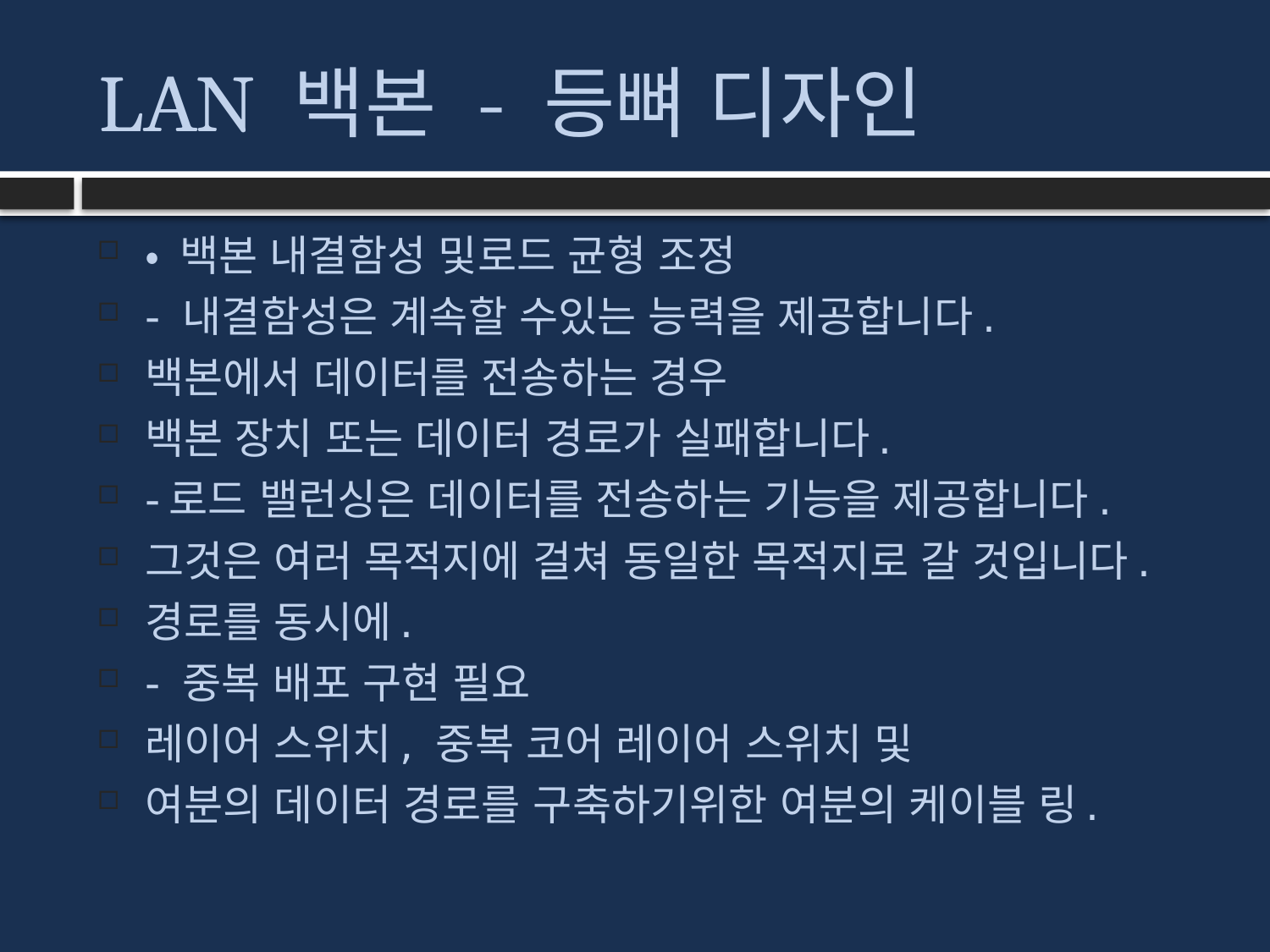

# LAN 백본 - 등뼈 디자인
• 백본 내결함성 및로드 균형 조정
- 내결함성은 계속할 수있는 능력을 제공합니다.
백본에서 데이터를 전송하는 경우
백본 장치 또는 데이터 경로가 실패합니다.
-로드 밸런싱은 데이터를 전송하는 기능을 제공합니다.
그것은 여러 목적지에 걸쳐 동일한 목적지로 갈 것입니다.
경로를 동시에.
- 중복 배포 구현 필요
레이어 스위치, 중복 코어 레이어 스위치 및
여분의 데이터 경로를 구축하기위한 여분의 케이블 링.